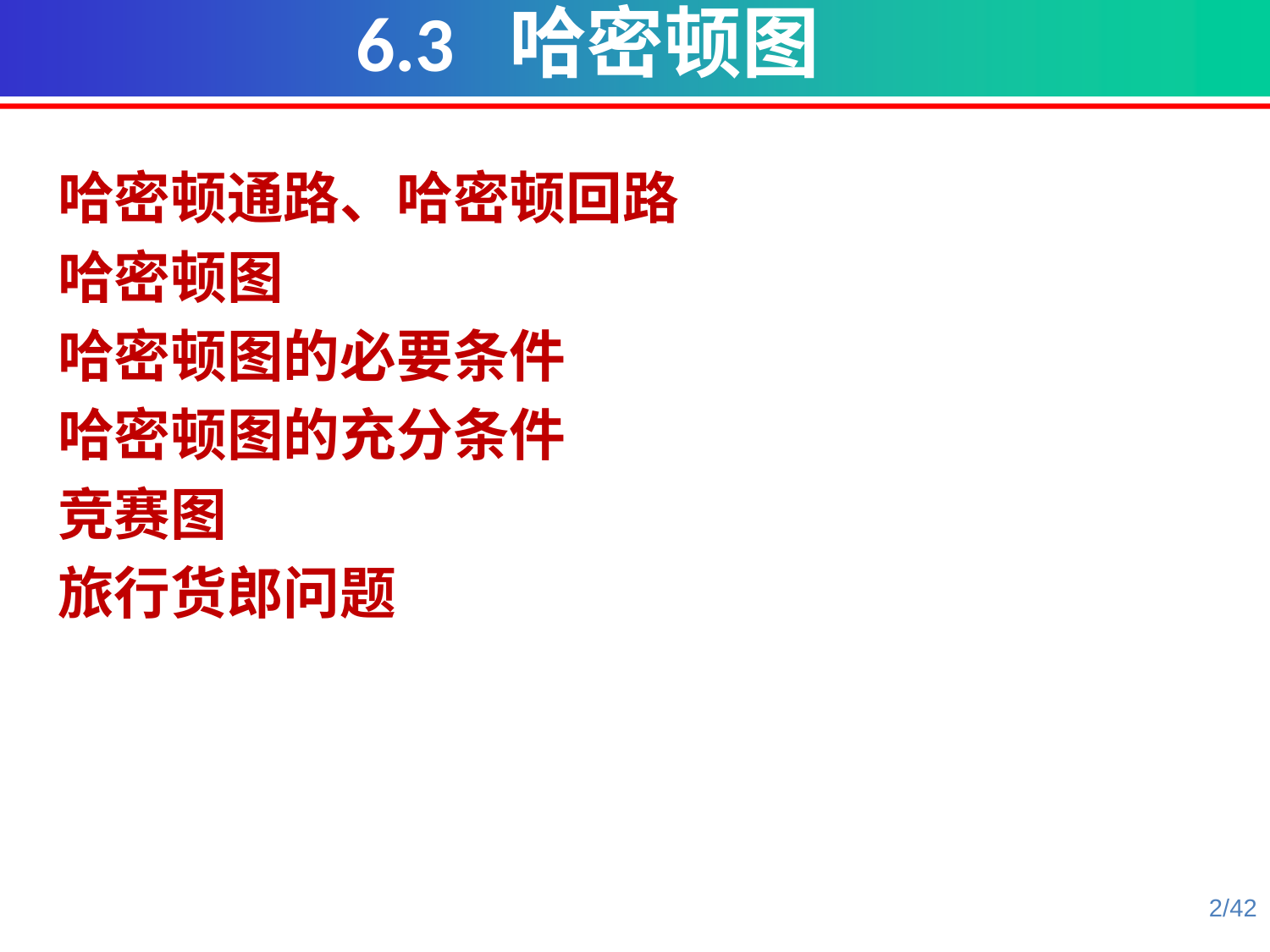

6.3  哈密顿图
哈密顿通路、哈密顿回路
哈密顿图
哈密顿图的必要条件
哈密顿图的充分条件
竞赛图
旅行货郎问题
2/42